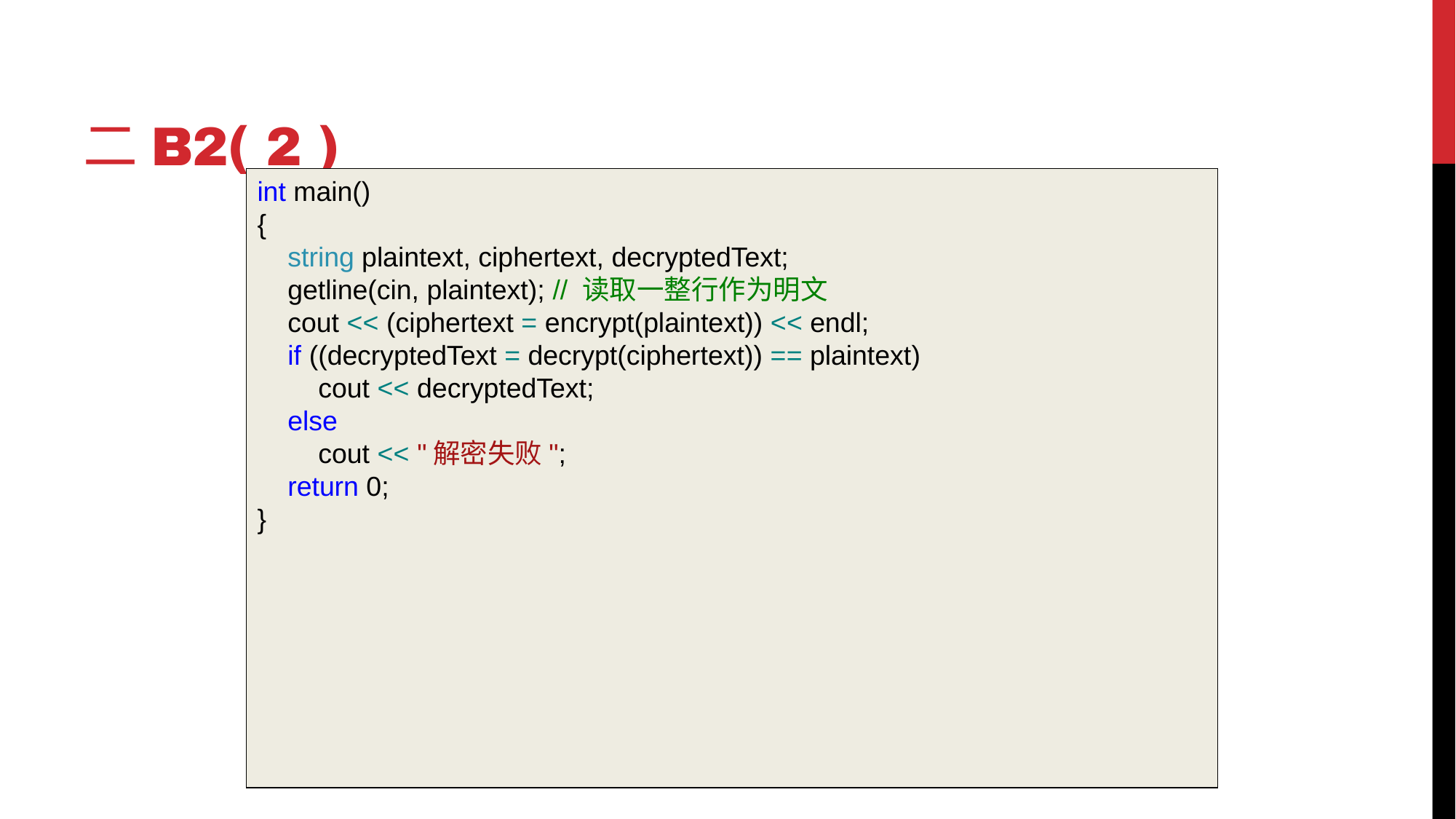

# 二b2( 2 )
int main()
{
    string plaintext, ciphertext, decryptedText;
    getline(cin, plaintext); // 读取一整行作为明文
    cout << (ciphertext = encrypt(plaintext)) << endl;
    if ((decryptedText = decrypt(ciphertext)) == plaintext)
        cout << decryptedText;
    else
        cout << "解密失败";
    return 0;
}